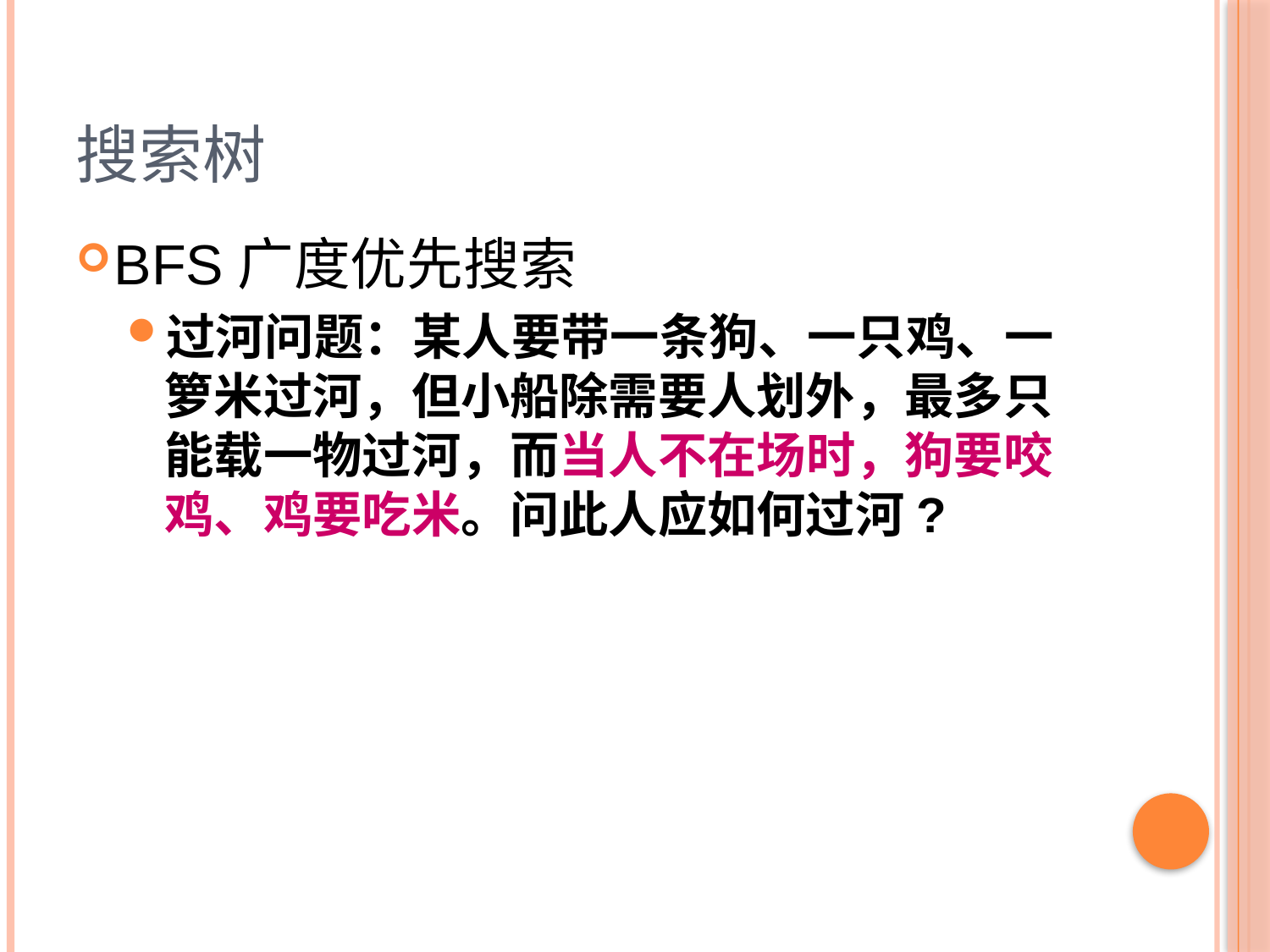

# 搜索树
BFS广度优先搜索
过河问题：某人要带一条狗、一只鸡、一箩米过河，但小船除需要人划外，最多只能载一物过河，而当人不在场时，狗要咬鸡、鸡要吃米。问此人应如何过河?
19